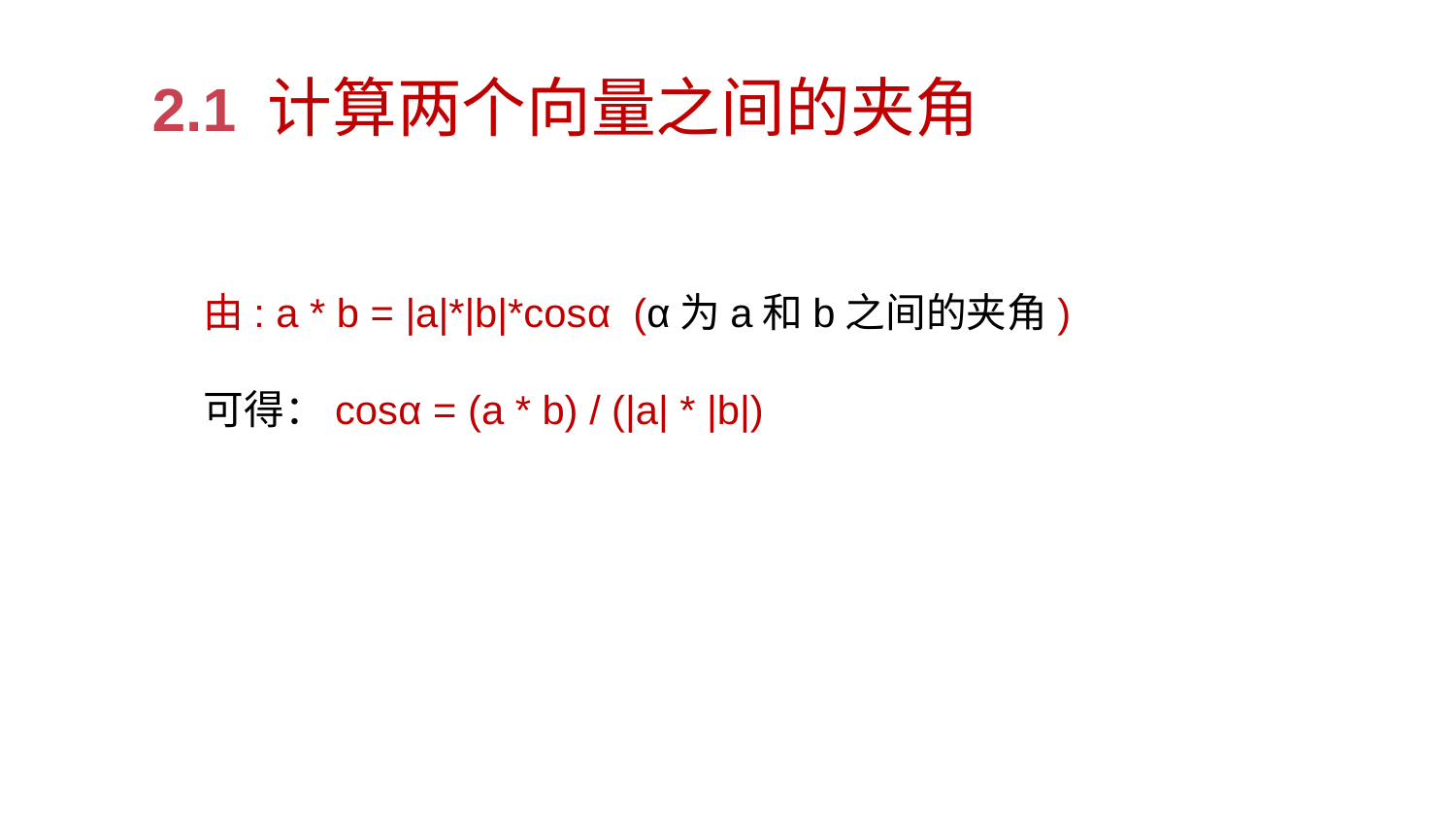

2.1 计算两个向量之间的夹角
由: a * b = |a|*|b|*cosα  (α为a和b之间的夹角)

可得：cosα = (a * b) / (|a| * |b|)